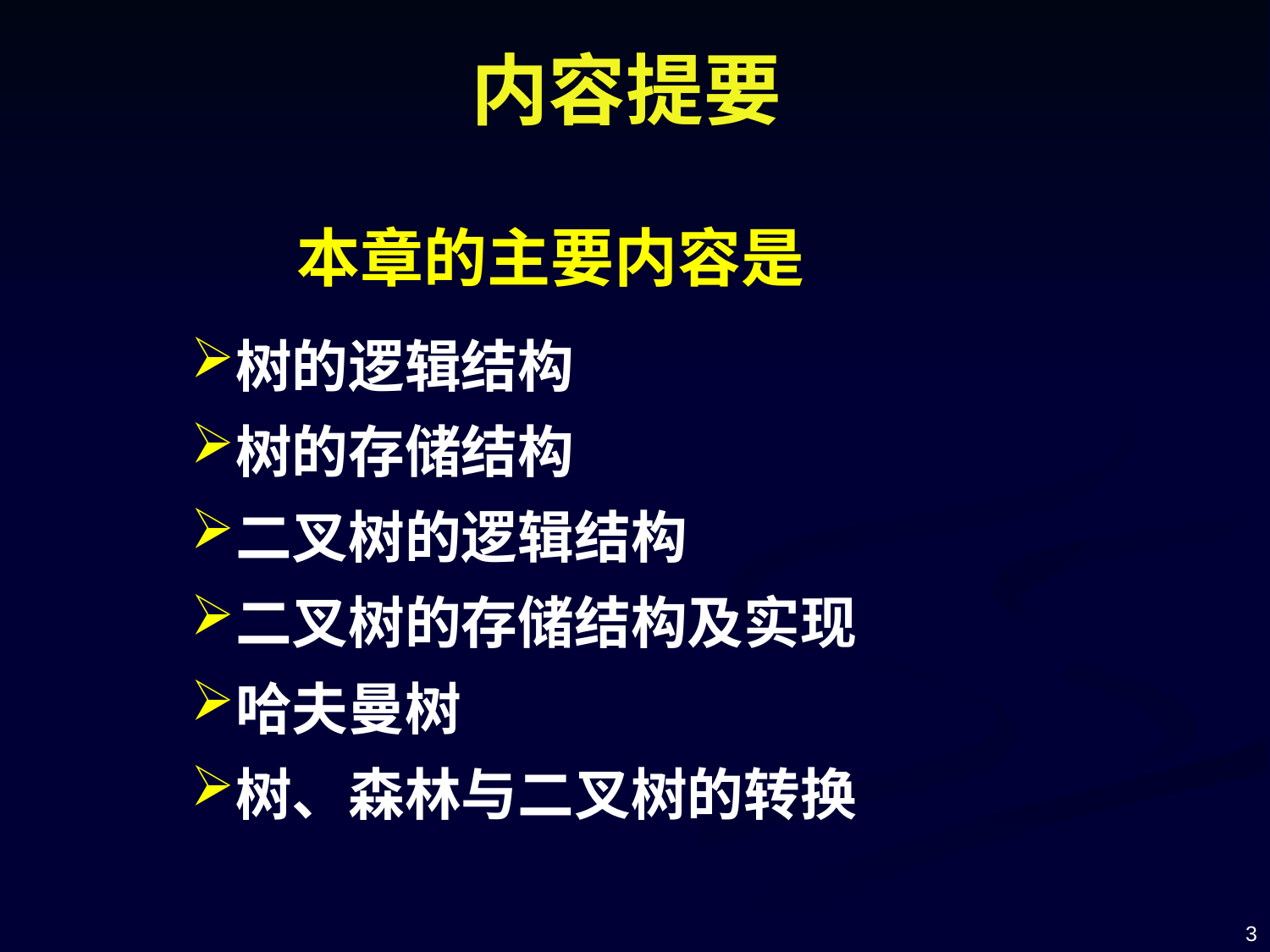

# 内容提要
本章的主要内容是
树的逻辑结构
树的存储结构
二叉树的逻辑结构
二叉树的存储结构及实现
哈夫曼树
树、森林与二叉树的转换
3